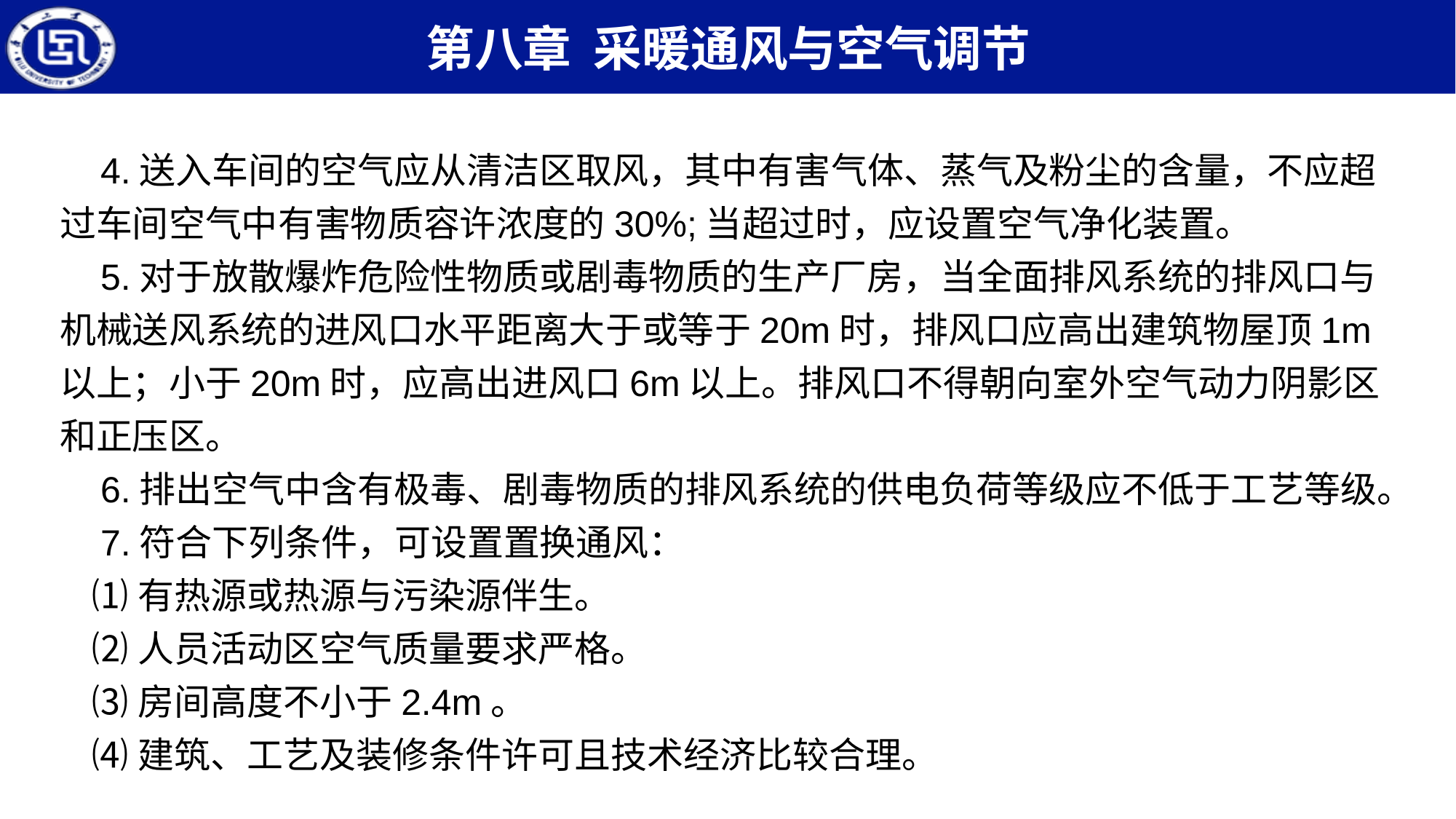

4.送入车间的空气应从清洁区取风，其中有害气体、蒸气及粉尘的含量，不应超过车间空气中有害物质容许浓度的30%;当超过时，应设置空气净化装置。
    5.对于放散爆炸危险性物质或剧毒物质的生产厂房，当全面排风系统的排风口与机械送风系统的进风口水平距离大于或等于20m时，排风口应高出建筑物屋顶1m以上；小于20m时，应高出进风口6m以上。排风口不得朝向室外空气动力阴影区和正压区。
    6.排出空气中含有极毒、剧毒物质的排风系统的供电负荷等级应不低于工艺等级。
    7.符合下列条件，可设置置换通风：
    ⑴有热源或热源与污染源伴生。
    ⑵人员活动区空气质量要求严格。
    ⑶房间高度不小于2.4m。
    ⑷建筑、工艺及装修条件许可且技术经济比较合理。